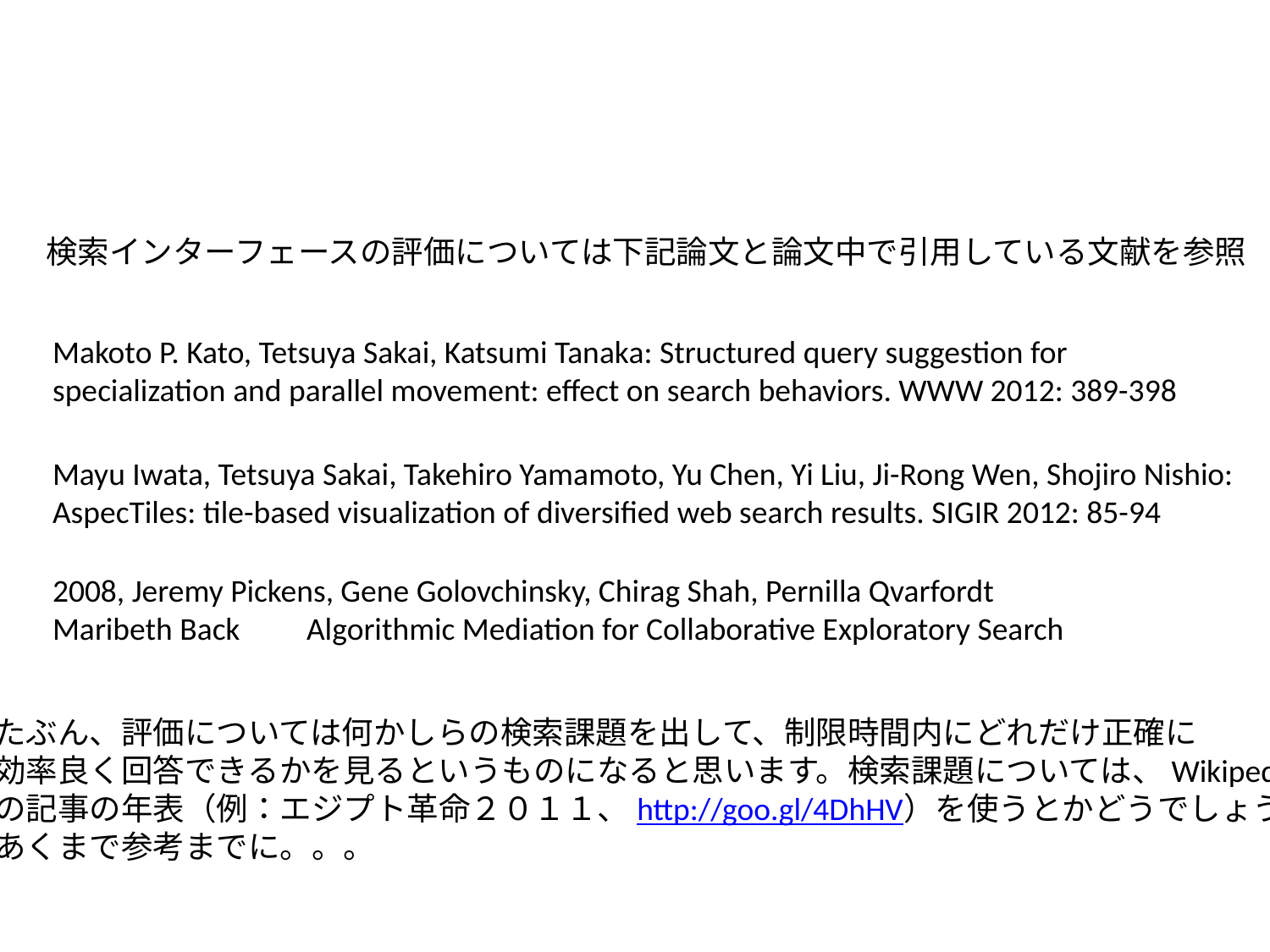

#
検索インターフェースの評価については下記論文と論文中で引用している文献を参照
Makoto P. Kato, Tetsuya Sakai, Katsumi Tanaka: Structured query suggestion for specialization and parallel movement: effect on search behaviors. WWW 2012: 389-398
Mayu Iwata, Tetsuya Sakai, Takehiro Yamamoto, Yu Chen, Yi Liu, Ji-Rong Wen, Shojiro Nishio: AspecTiles: tile-based visualization of diversified web search results. SIGIR 2012: 85-94
2008, Jeremy Pickens, Gene Golovchinsky, Chirag Shah, Pernilla Qvarfordt
Maribeth Back	Algorithmic Mediation for Collaborative Exploratory Search
たぶん、評価については何かしらの検索課題を出して、制限時間内にどれだけ正確に
効率良く回答できるかを見るというものになると思います。検索課題については、Wikipedia
の記事の年表（例：エジプト革命２０１１、http://goo.gl/4DhHV）を使うとかどうでしょう？
あくまで参考までに。。。